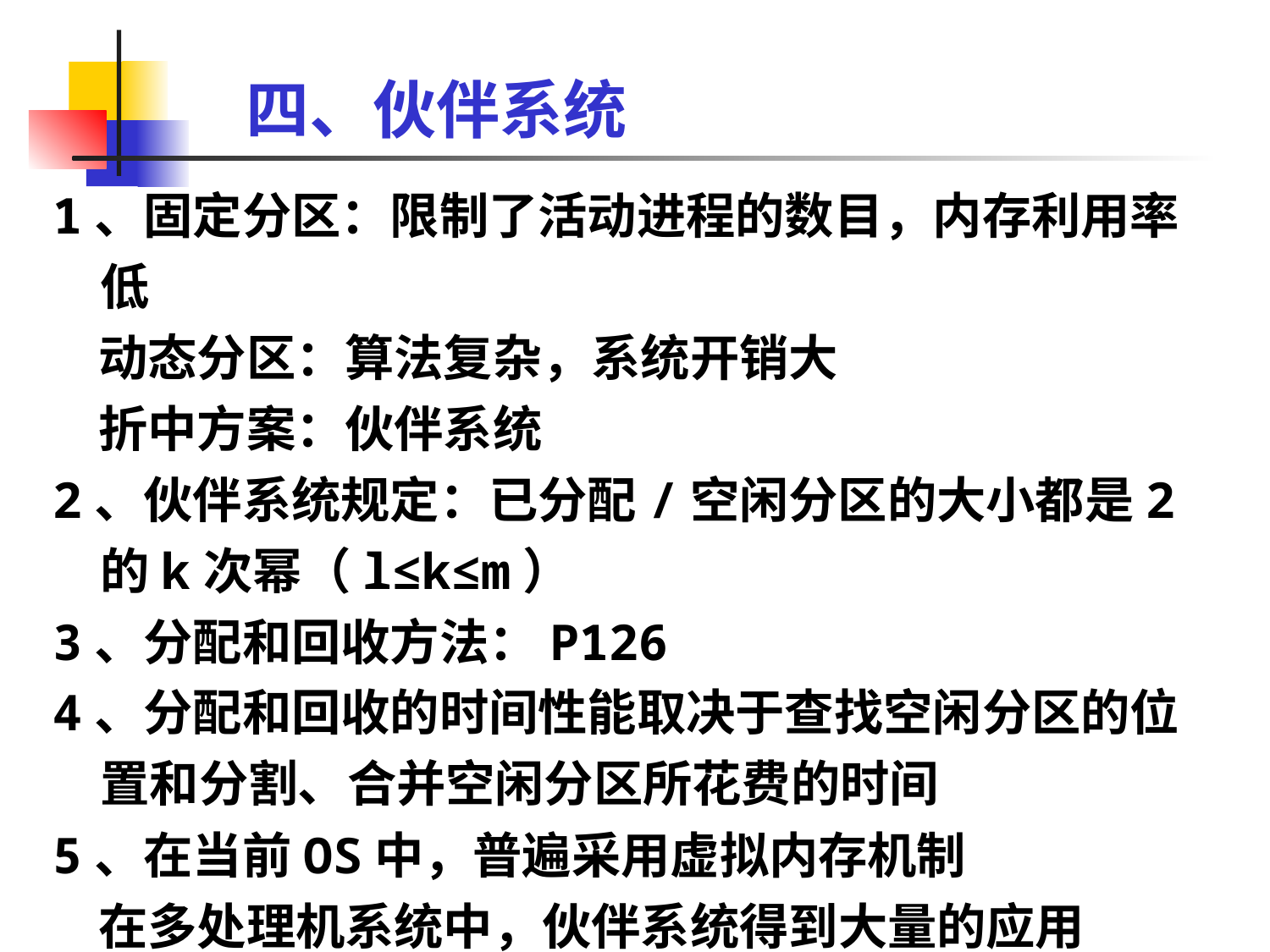

# 四、伙伴系统
1、固定分区：限制了活动进程的数目，内存利用率低
   动态分区：算法复杂，系统开销大
   折中方案：伙伴系统
2、伙伴系统规定：已分配/空闲分区的大小都是2的k次幂（l≤k≤m）
3、分配和回收方法：P126
4、分配和回收的时间性能取决于查找空闲分区的位置和分割、合并空闲分区所花费的时间
5、在当前OS中，普遍采用虚拟内存机制
   在多处理机系统中，伙伴系统得到大量的应用